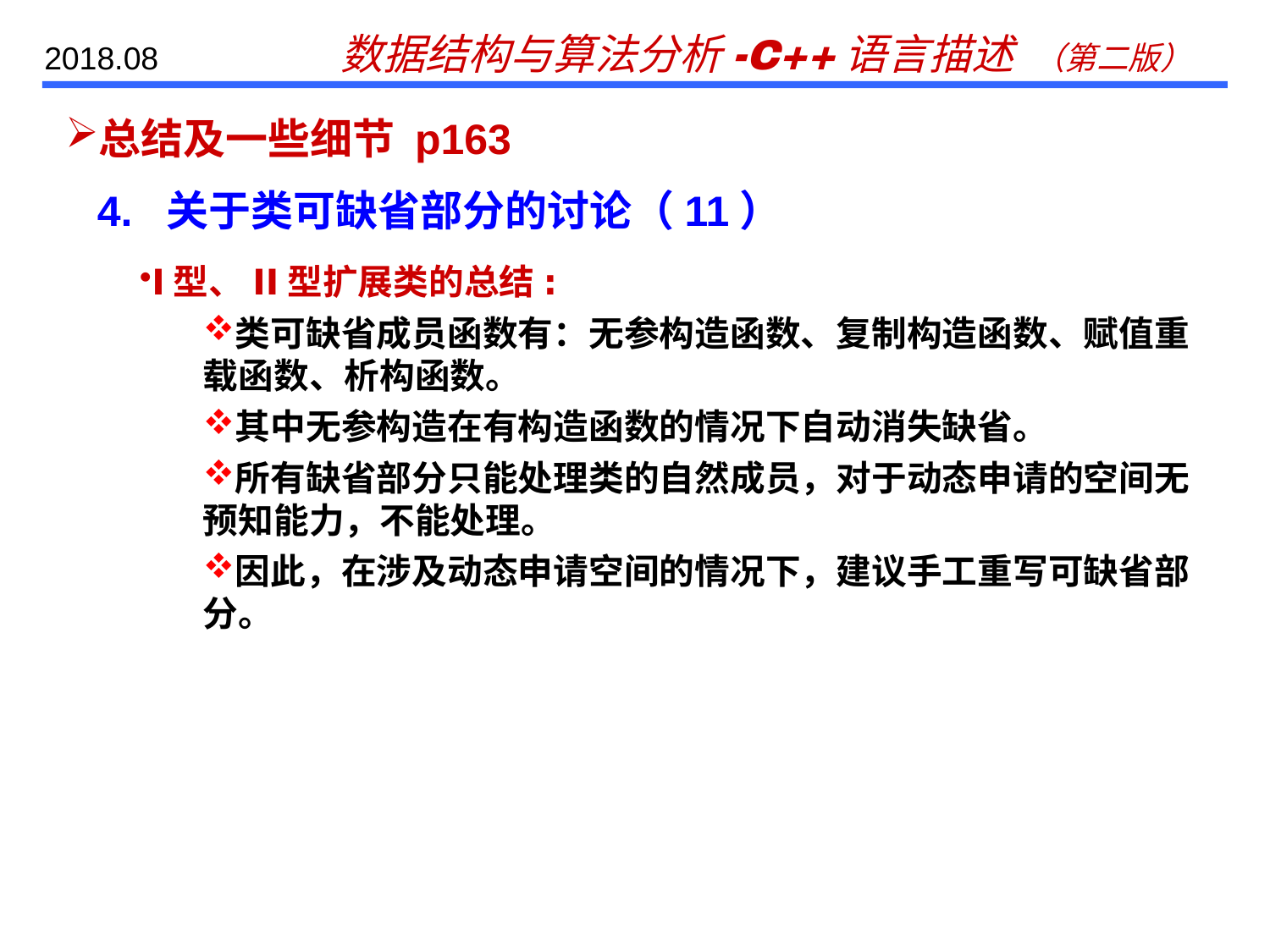

# 总结及一些细节 p163
4.  关于类可缺省部分的讨论（11）
I型、II型扩展类的总结:
类可缺省成员函数有：无参构造函数、复制构造函数、赋值重载函数、析构函数。
其中无参构造在有构造函数的情况下自动消失缺省。
所有缺省部分只能处理类的自然成员，对于动态申请的空间无预知能力，不能处理。
因此，在涉及动态申请空间的情况下，建议手工重写可缺省部分。